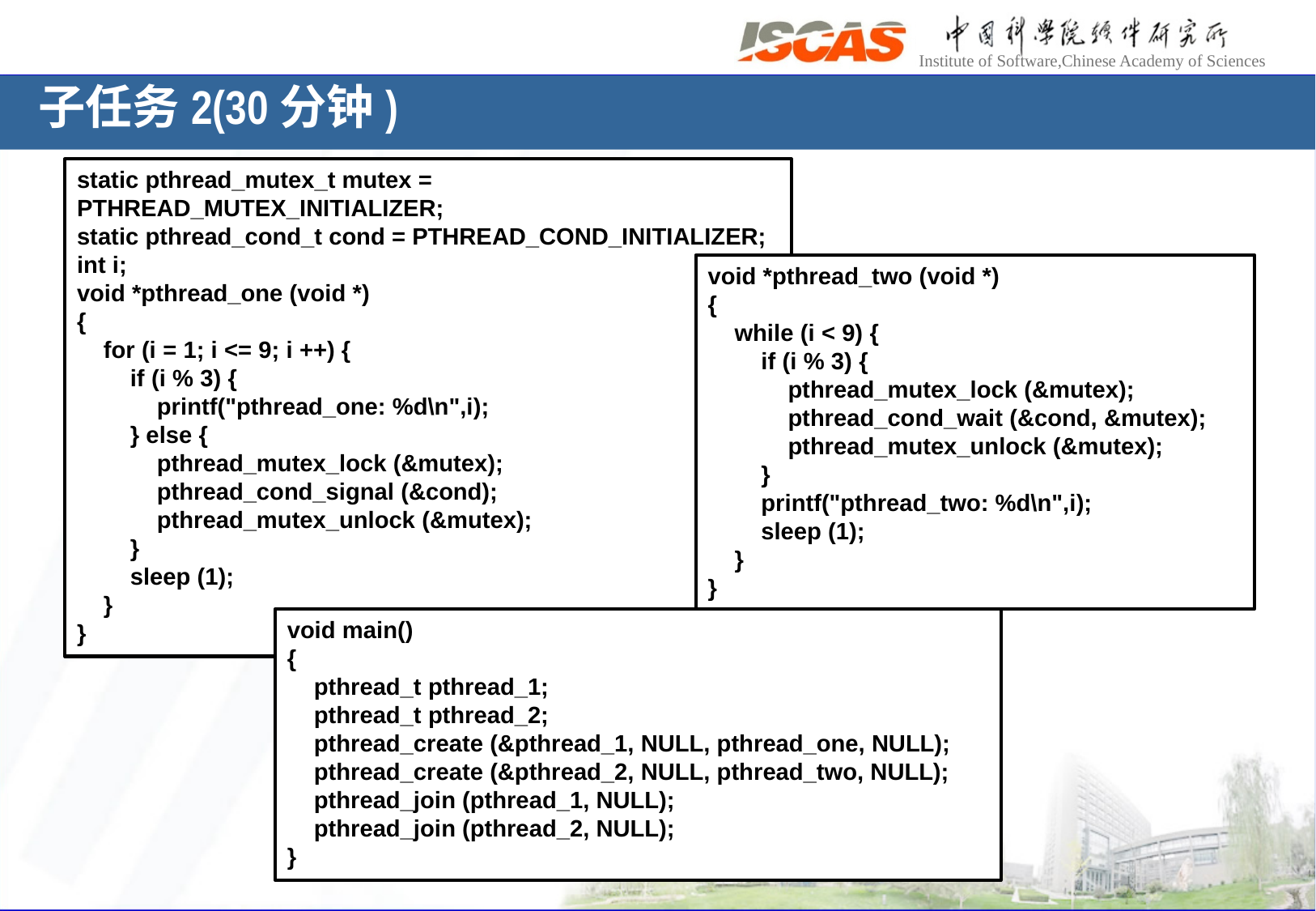

子任务2(30分钟)
static pthread_mutex_t mutex = PTHREAD_MUTEX_INITIALIZER;
static pthread_cond_t cond = PTHREAD_COND_INITIALIZER;
int i;
void *pthread_one (void *)
{
    for (i = 1; i <= 9; i ++) {
        if (i % 3) {
            printf("pthread_one: %d\n",i);
        } else {
            pthread_mutex_lock (&mutex);
            pthread_cond_signal (&cond);
            pthread_mutex_unlock (&mutex);
        }
        sleep (1);
    }
}
void *pthread_two (void *)
{
    while (i < 9) {
        if (i % 3) {
            pthread_mutex_lock (&mutex);
            pthread_cond_wait (&cond, &mutex);
            pthread_mutex_unlock (&mutex);
        }
        printf("pthread_two: %d\n",i);
        sleep (1);
    }
}
void main()
{
    pthread_t pthread_1;
    pthread_t pthread_2;
    pthread_create (&pthread_1, NULL, pthread_one, NULL);
    pthread_create (&pthread_2, NULL, pthread_two, NULL);
    pthread_join (pthread_1, NULL);
    pthread_join (pthread_2, NULL);
}